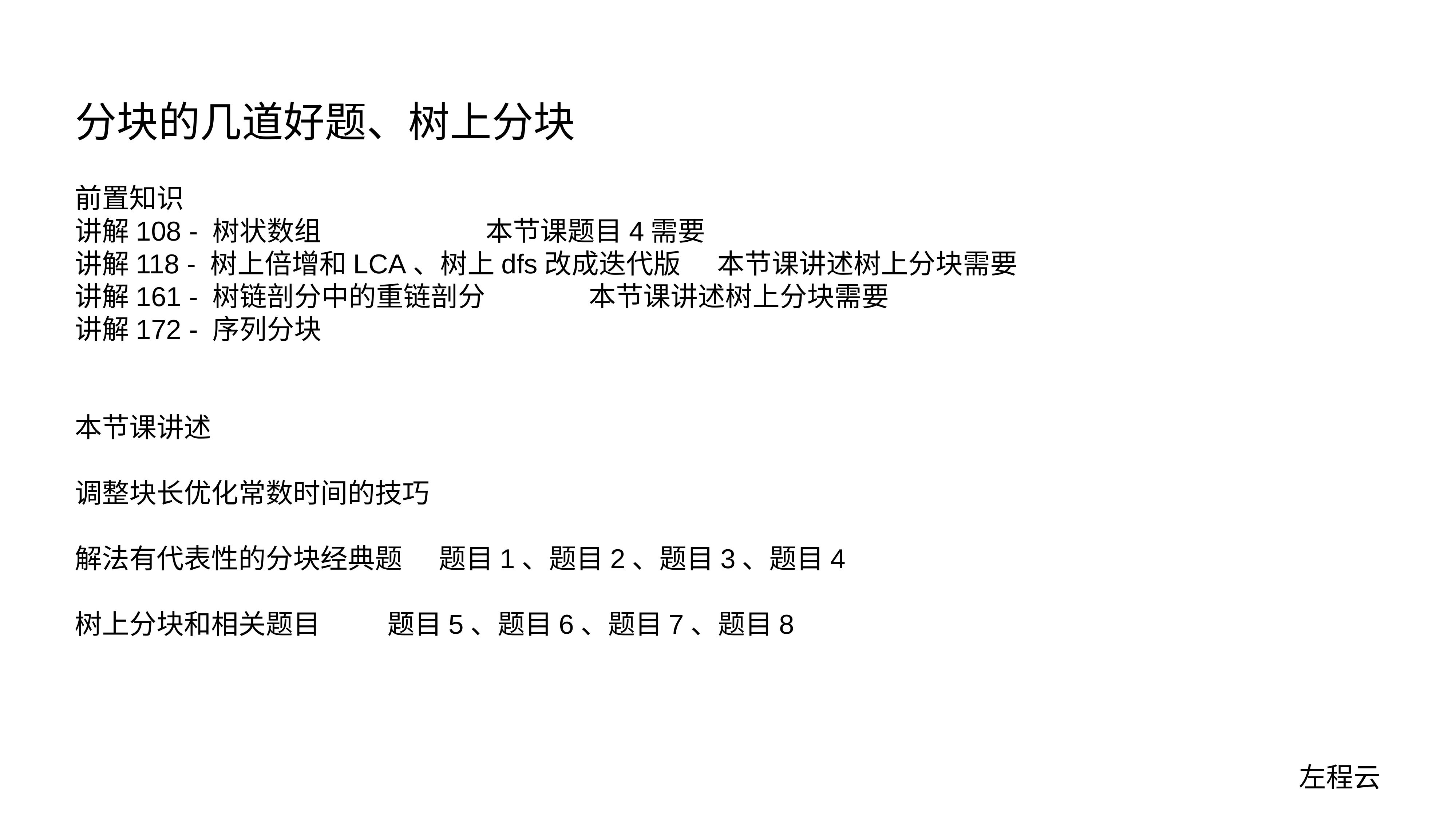

# 分块的几道好题、树上分块
前置知识
讲解108 - 树状数组                           本节课题目4需要
讲解118 - 树上倍增和LCA、树上dfs改成迭代版      本节课讲述树上分块需要
讲解161 - 树链剖分中的重链剖分                 本节课讲述树上分块需要
讲解172 - 序列分块

本节课讲述

调整块长优化常数时间的技巧

解法有代表性的分块经典题      题目1、题目2、题目3、题目4

树上分块和相关题目           题目5、题目6、题目7、题目8
左程云